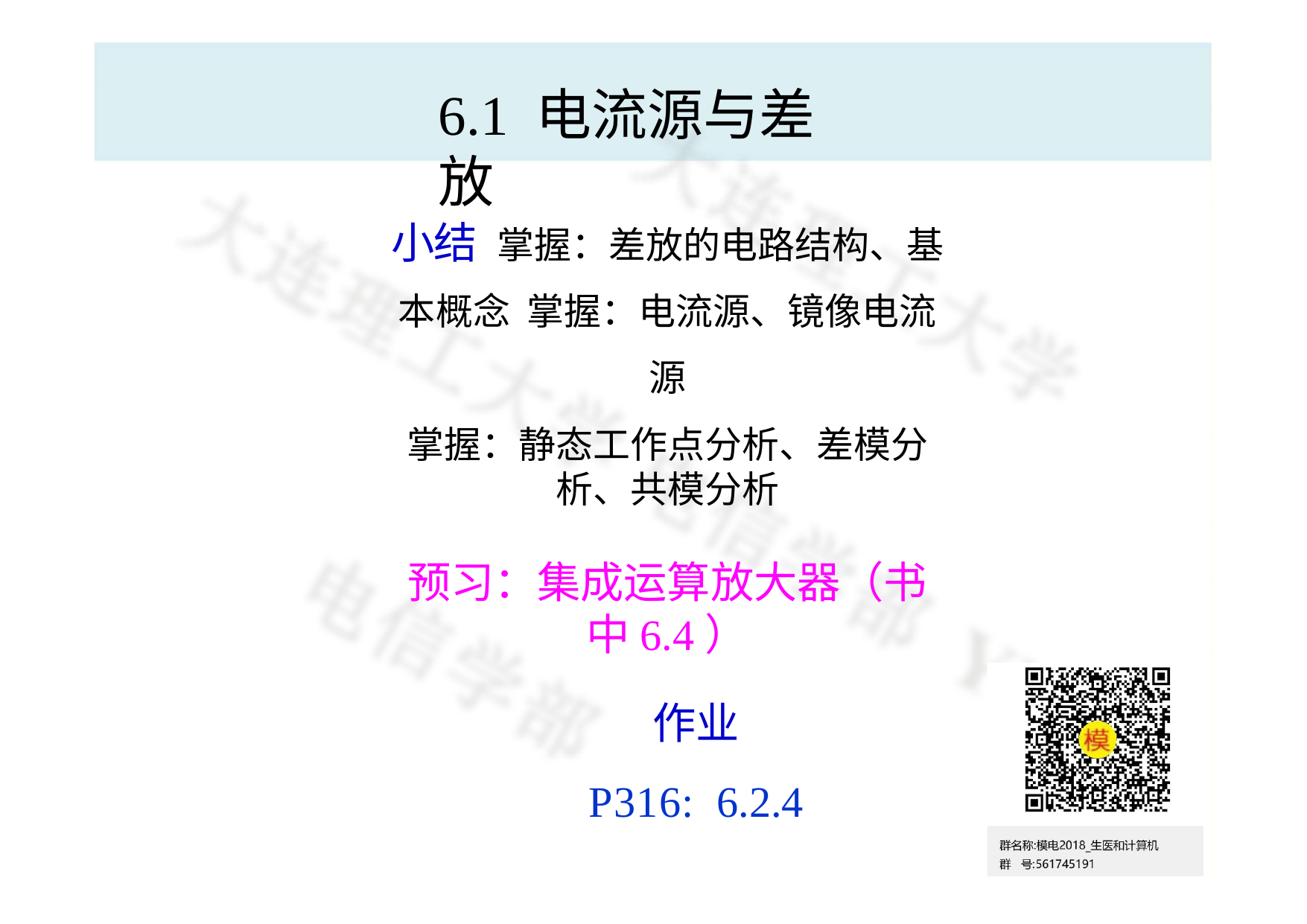

# 6.1 电流源与差放
小结  掌握：差放的电路结构、基本概念  掌握：电流源、镜像电流源
掌握：静态工作点分析、差模分析、共模分析

预习：集成运算放大器（书中6.4）
作业
P316:	6.2.4

15